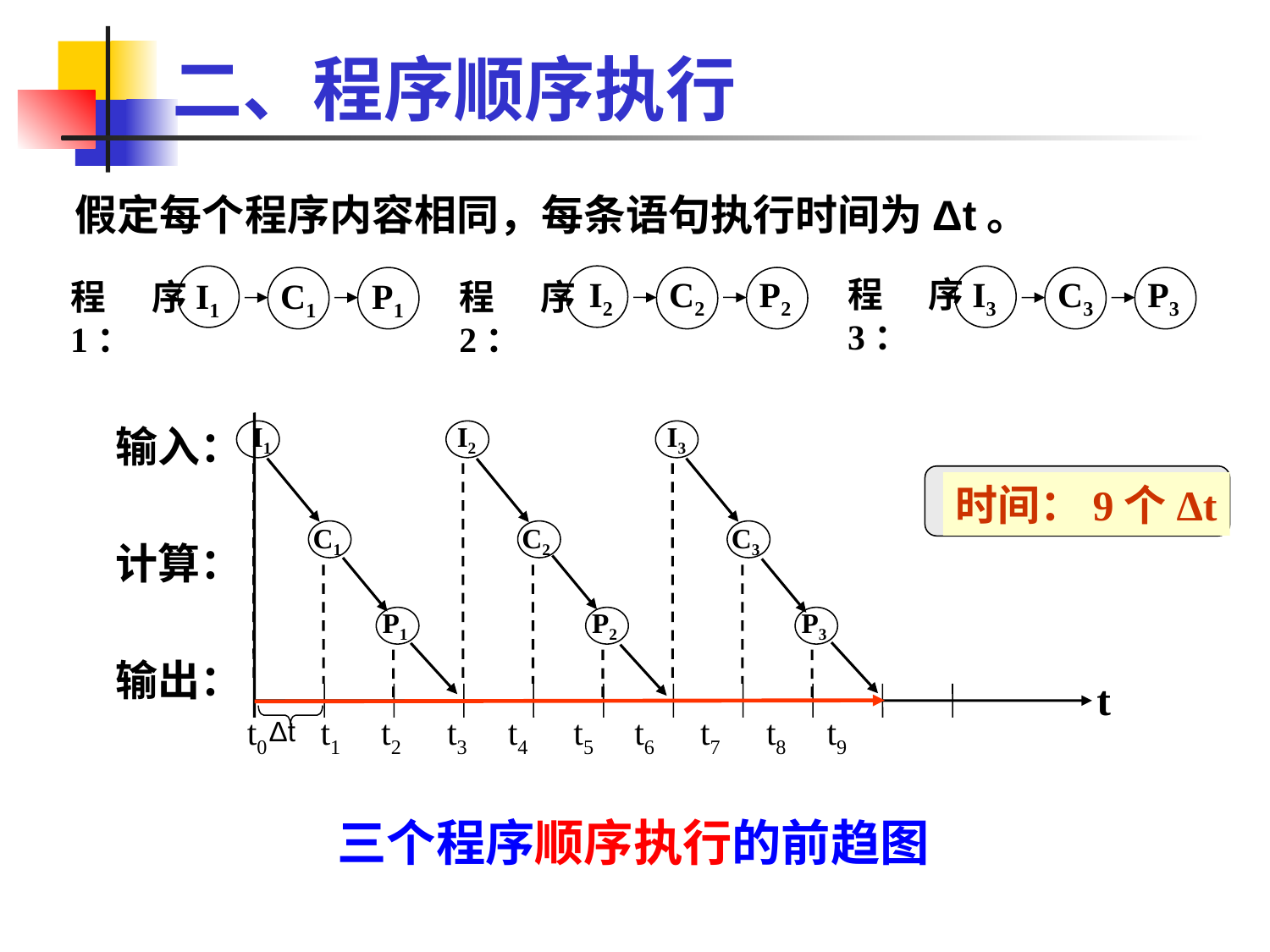

二、程序顺序执行
假定每个程序内容相同，每条语句执行时间为Δt。

I2
C2
P2

I1
C1

P1
程序1：

程序3：

I3
C3
P3

程序2：

输入：

计算：

输出：
I1

I2

I3

时间：9个Δt
C1

C2

C3

P1

P2

P3

t

      t0      t1     t2         t3        t4         t5        t6         t7         t8        t9
Δt
三个程序顺序执行的前趋图